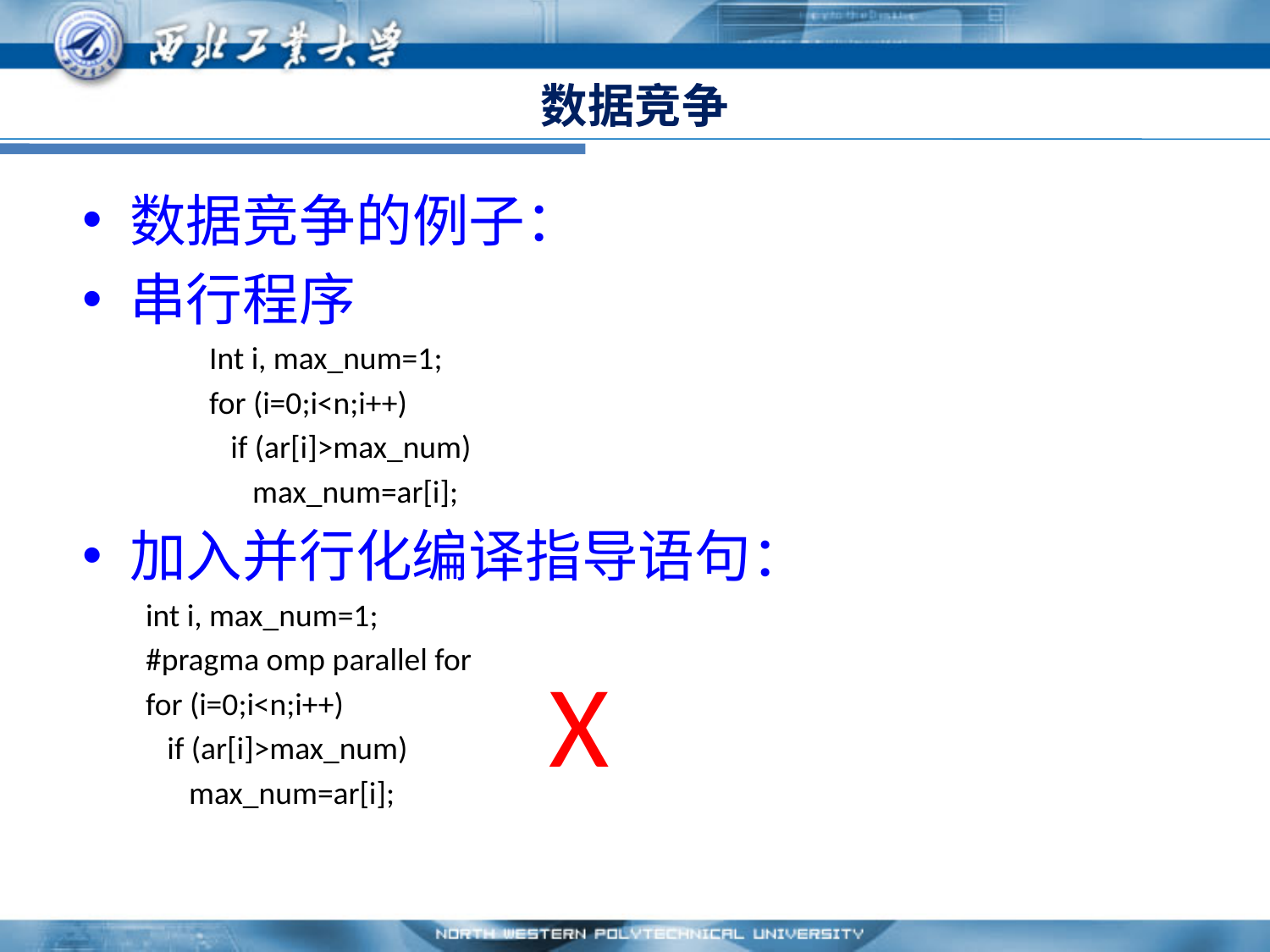

# 数据竞争
数据竞争的例子：
串行程序
Int i, max_num=1;
for (i=0;i<n;i++)
   if (ar[i]>max_num)
      max_num=ar[i];
加入并行化编译指导语句：
int i, max_num=1;
#pragma omp parallel for
for (i=0;i<n;i++)
   if (ar[i]>max_num)
      max_num=ar[i];

X